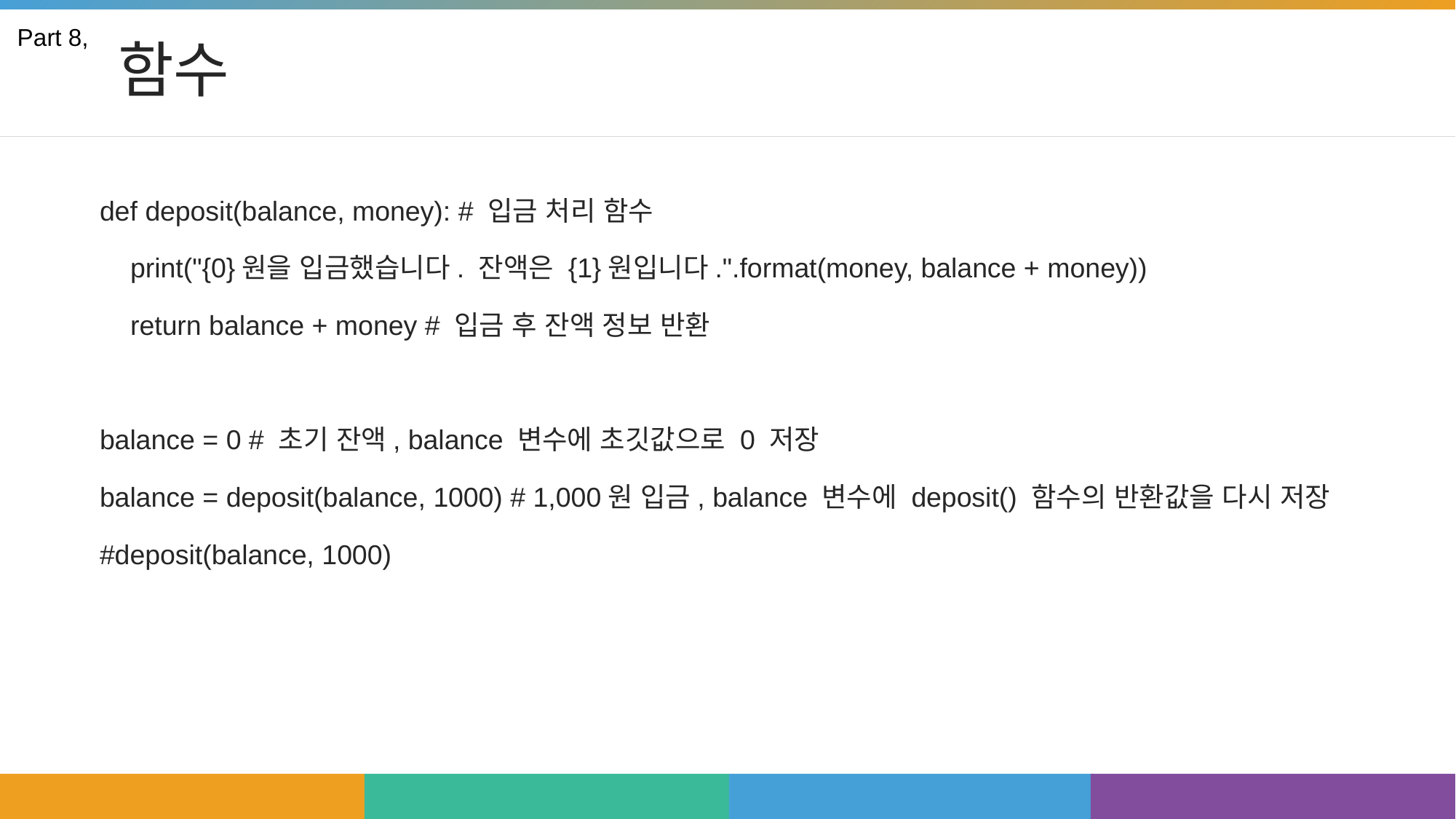

# 함수
Part 8,
def deposit(balance, money): # 입금 처리 함수
    print("{0}원을 입금했습니다. 잔액은 {1}원입니다.".format(money, balance + money))
    return balance + money # 입금 후 잔액 정보 반환

balance = 0 # 초기 잔액, balance 변수에 초깃값으로 0 저장
balance = deposit(balance, 1000) # 1,000원 입금, balance 변수에 deposit() 함수의 반환값을 다시 저장
#deposit(balance, 1000)